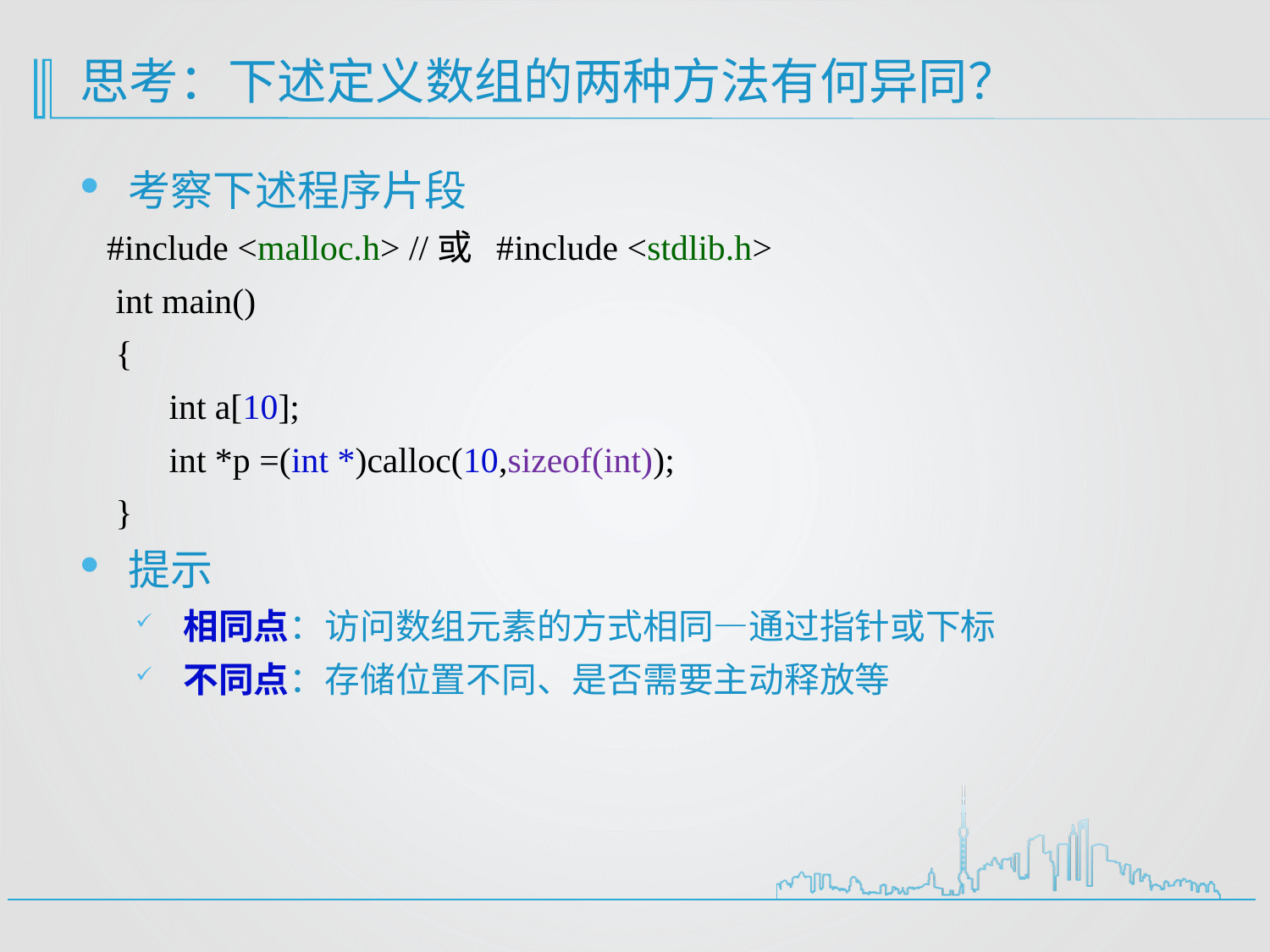

# 思考：下述定义数组的两种方法有何异同？
考察下述程序片段
   #include <malloc.h> //或  #include <stdlib.h>
    int main()
    {
          int a[10];
          int *p =(int *)calloc(10,sizeof(int));
    }
提示
相同点：访问数组元素的方式相同—通过指针或下标
不同点：存储位置不同、是否需要主动释放等